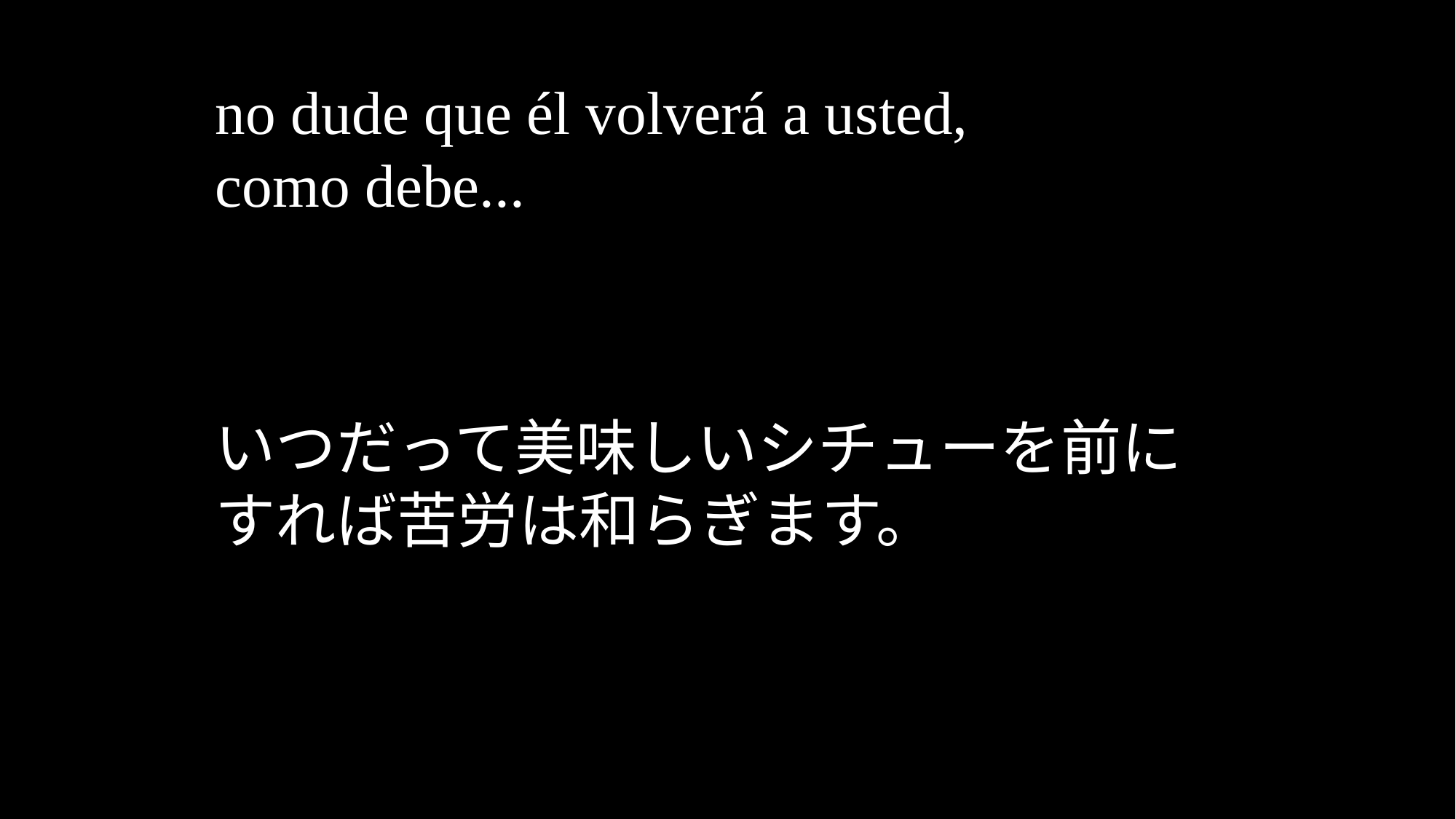

no dude que él volverá a usted, como debe...

いつだって美味しいシチューを前にすれば苦労は和らぎます。